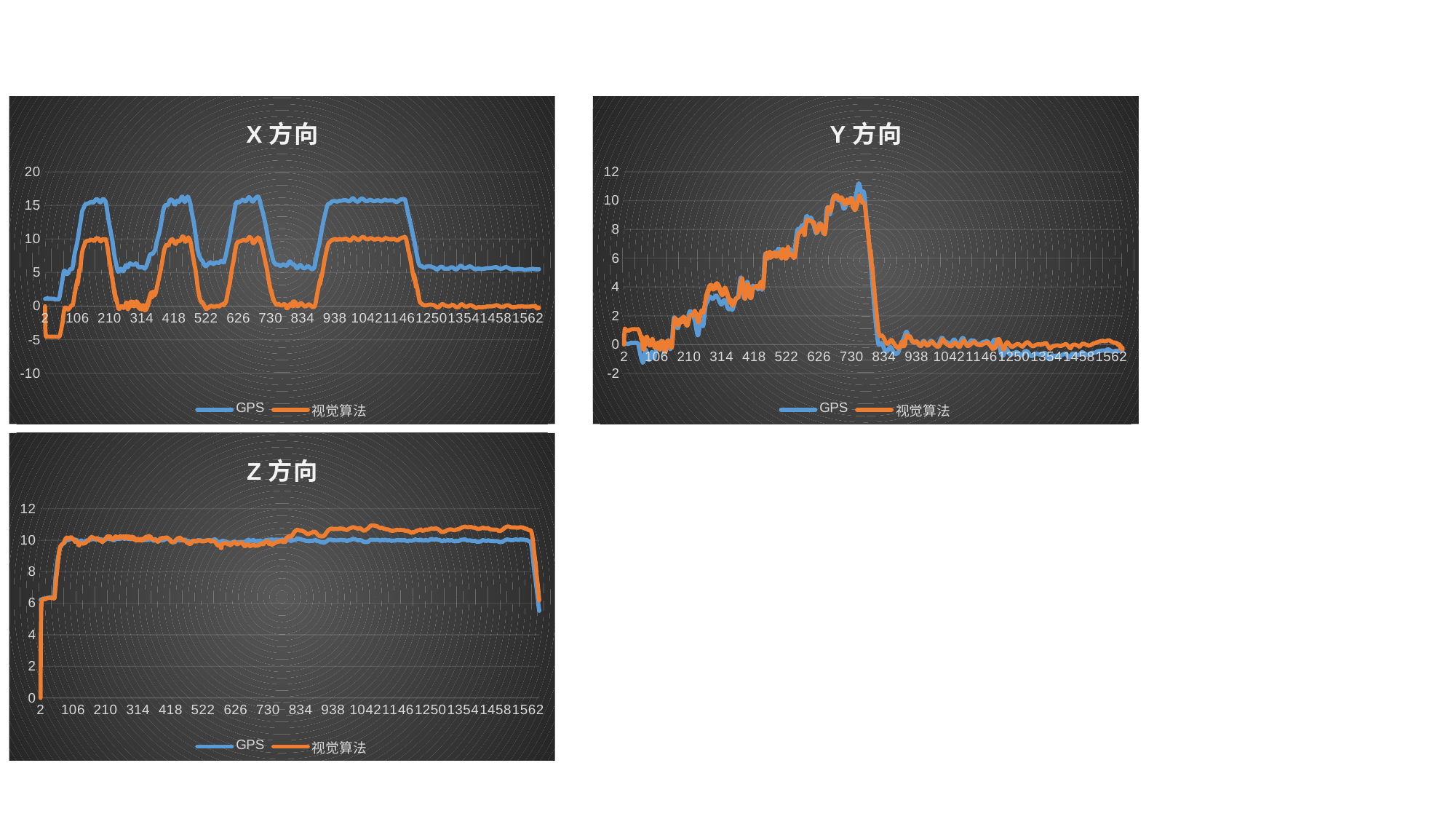

### Chart: X方向

| Category |  |  |
|---|---|---|

### Chart: Y方向

| Category |  |  |
|---|---|---|

### Chart: Z方向

| Category |  |  |
|---|---|---|